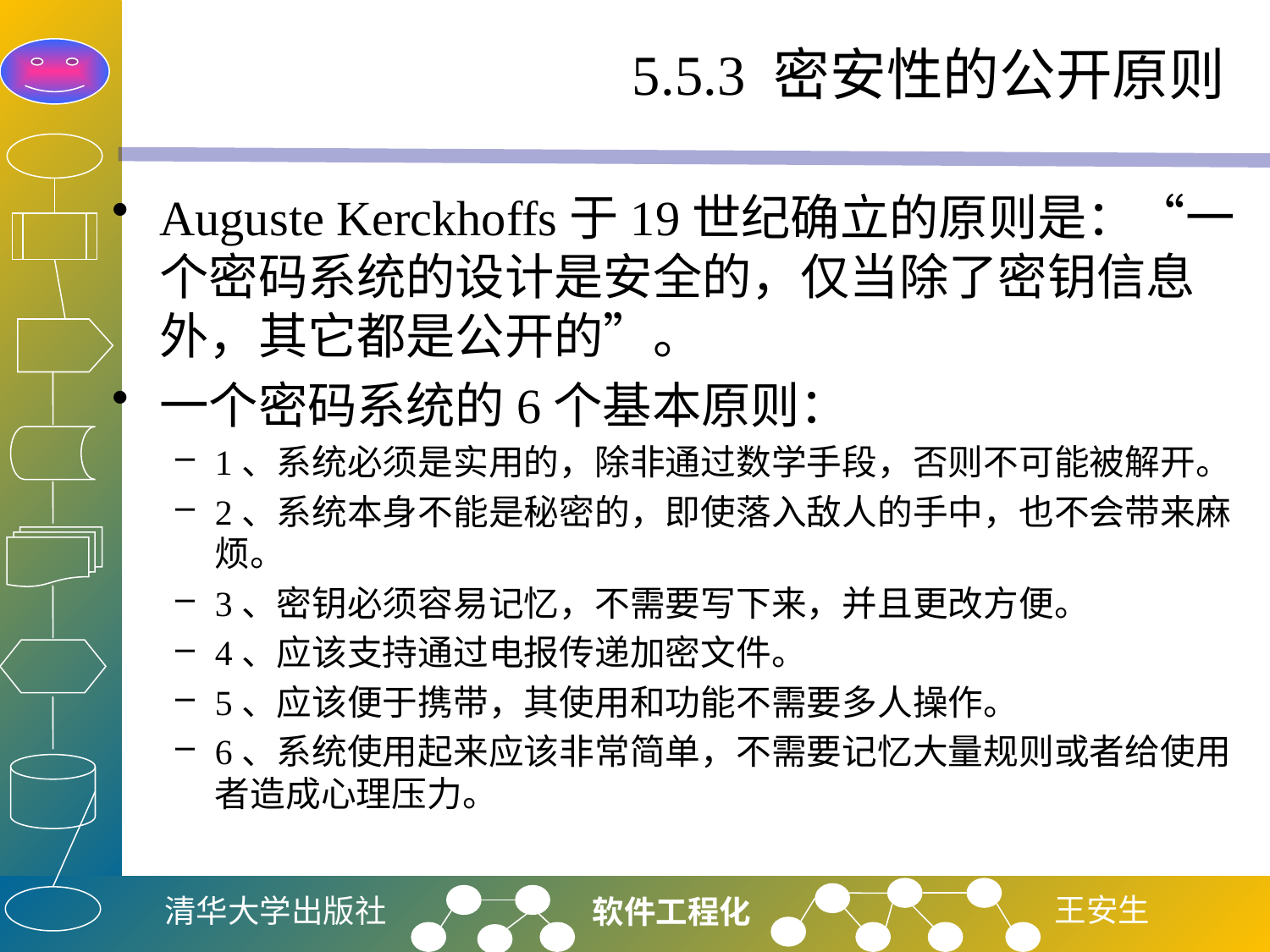

# 5.5.3 密安性的公开原则
Auguste Kerckhoffs于19世纪确立的原则是：“一个密码系统的设计是安全的，仅当除了密钥信息外，其它都是公开的”。
一个密码系统的6个基本原则：
1、系统必须是实用的，除非通过数学手段，否则不可能被解开。
2、系统本身不能是秘密的，即使落入敌人的手中，也不会带来麻烦。
3、密钥必须容易记忆，不需要写下来，并且更改方便。
4、应该支持通过电报传递加密文件。
5、应该便于携带，其使用和功能不需要多人操作。
6、系统使用起来应该非常简单，不需要记忆大量规则或者给使用者造成心理压力。